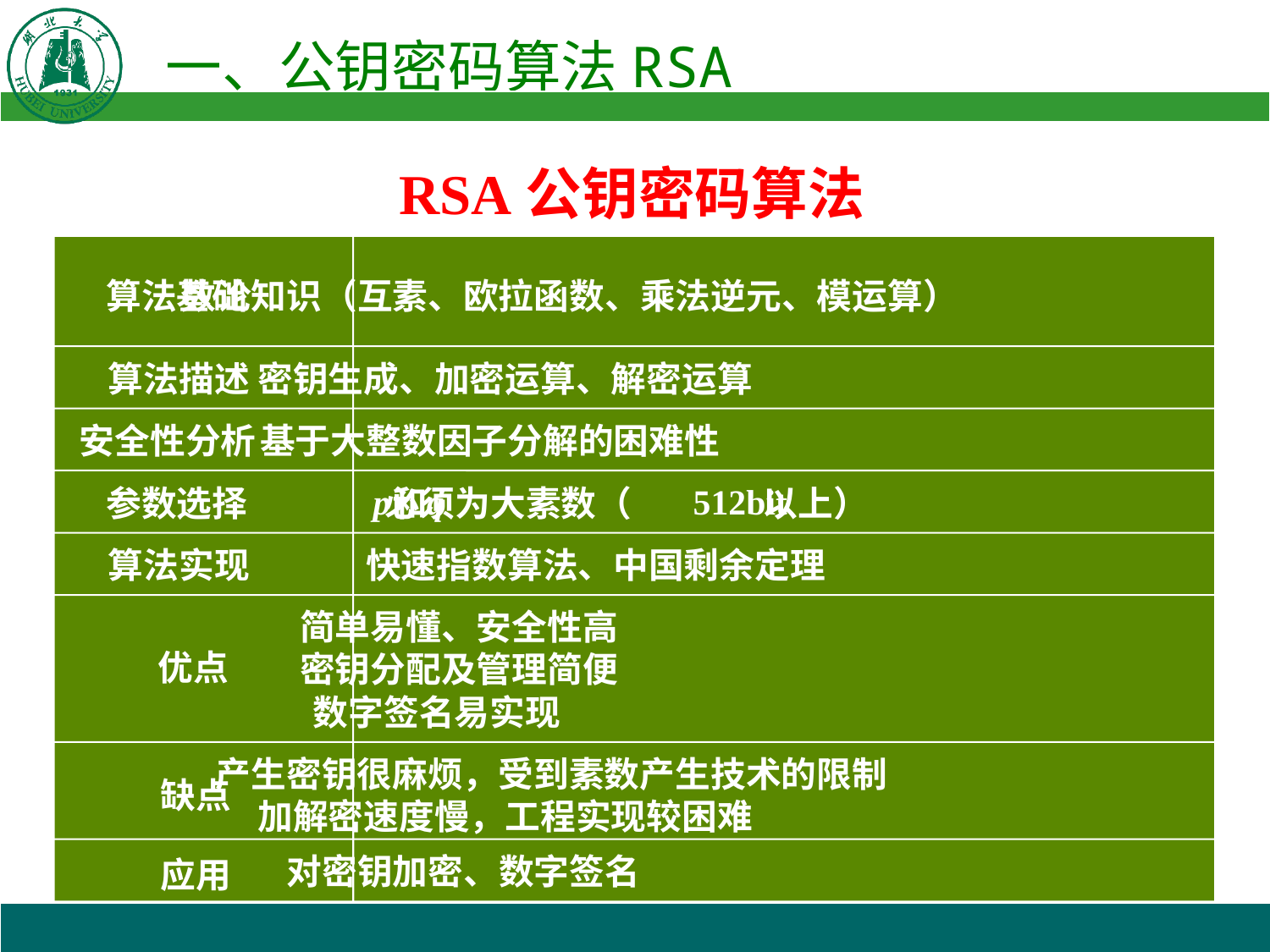

RSA公钥密码算法

算法基础
数论知识（互素、欧拉函数、乘法逆元、模运算）

算法描述
密钥生成、加密运算、解密运算

安全性分析
基于大整数因子分解的困难性

512bit
p
q
参数选择
和
必须为大素数（
以上）

算法实现
快速指数算法、中国剩余定理

简单易懂、安全性高
优点
密钥分配及管理简便
数字签名易实现

产生密钥很麻烦，受到素数产生技术的限制
缺点
加解密速度慢，工程实现较困难

对密钥加密、数字签名
应用